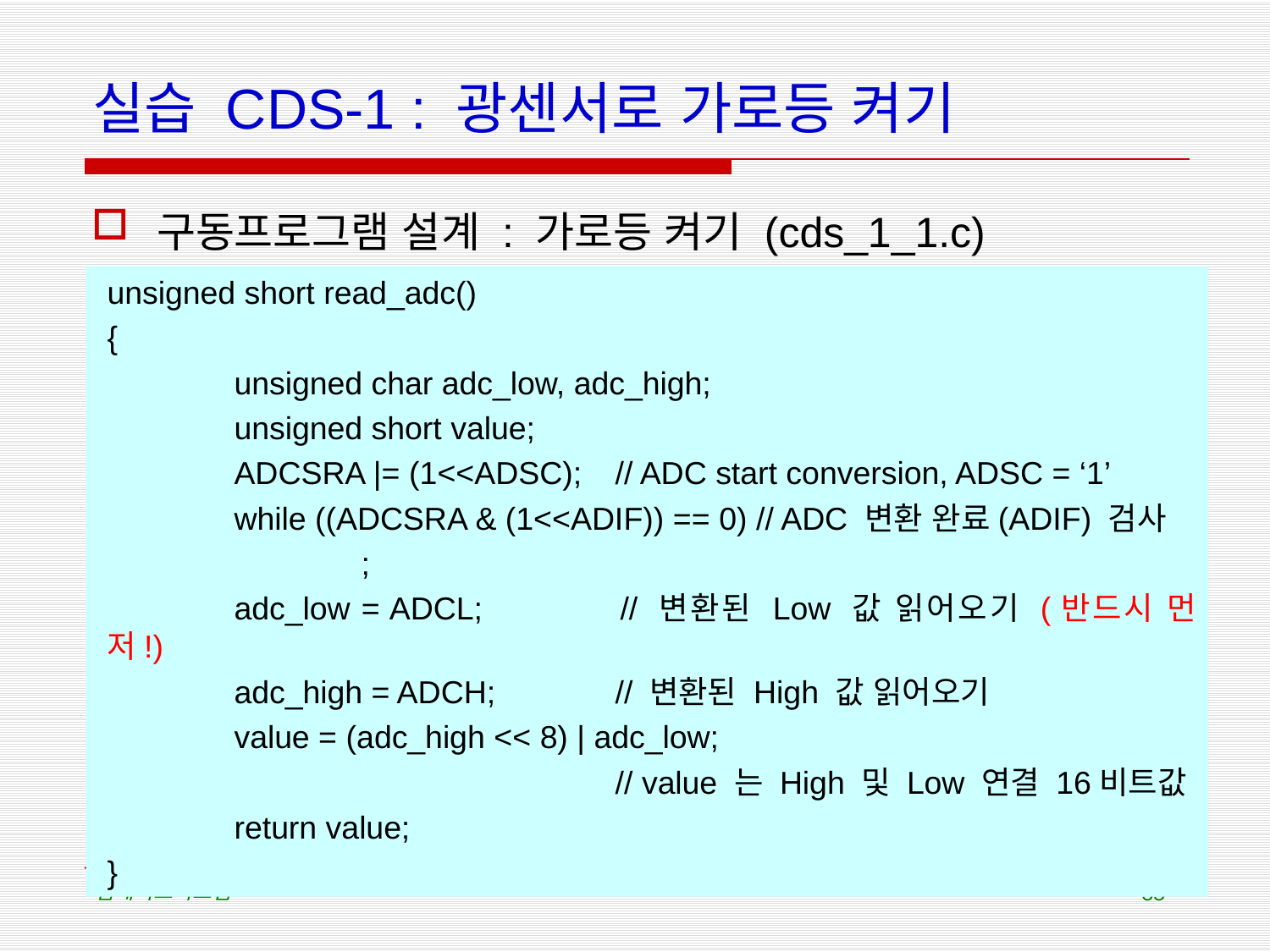

# 실습 CDS-1 : 광센서로 가로등 켜기
구동프로그램 설계 : 가로등 켜기 (cds_1_1.c)

unsigned short read_adc()
{
	unsigned char adc_low, adc_high;
	unsigned short value;
	ADCSRA |= (1<<ADSC); 	// ADC start conversion, ADSC = ‘1’
	while ((ADCSRA & (1<<ADIF)) == 0) // ADC 변환 완료(ADIF) 검사
		;
	adc_low = ADCL;		// 변환된 Low 값 읽어오기 (반드시 먼저!)
	adc_high = ADCH;	// 변환된 High 값 읽어오기
	value = (adc_high << 8) | adc_low;
				// value 는 High 및 Low 연결 16비트값
	return value;
}
임베디드시스템
-35-